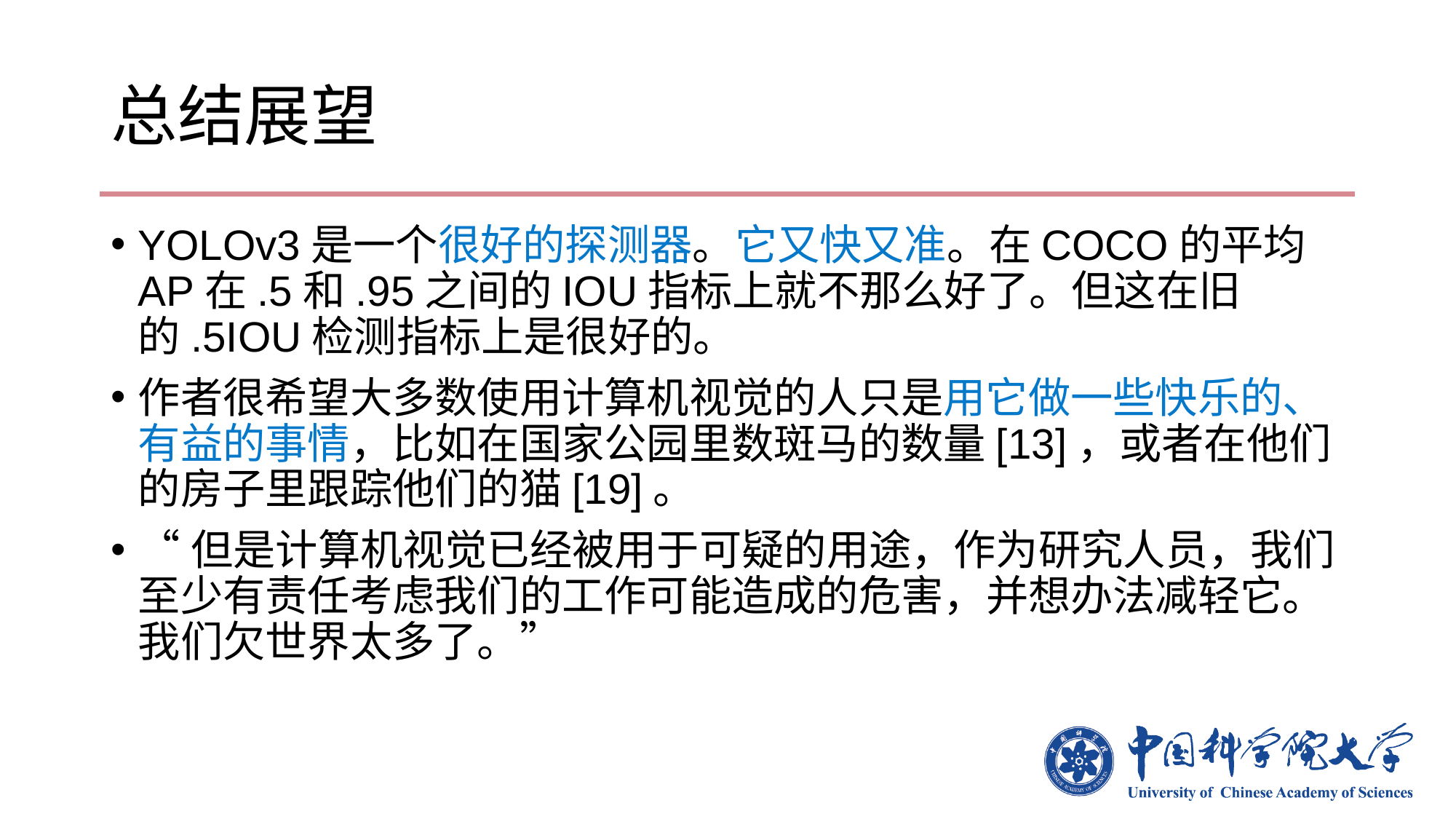

# 总结展望
YOLOv3是一个很好的探测器。它又快又准。在COCO的平均AP在.5和.95之间的IOU指标上就不那么好了。但这在旧的.5IOU检测指标上是很好的。
作者很希望大多数使用计算机视觉的人只是用它做一些快乐的、有益的事情，比如在国家公园里数斑马的数量[13]，或者在他们的房子里跟踪他们的猫[19]。
“但是计算机视觉已经被用于可疑的用途，作为研究人员，我们至少有责任考虑我们的工作可能造成的危害，并想办法减轻它。我们欠世界太多了。”